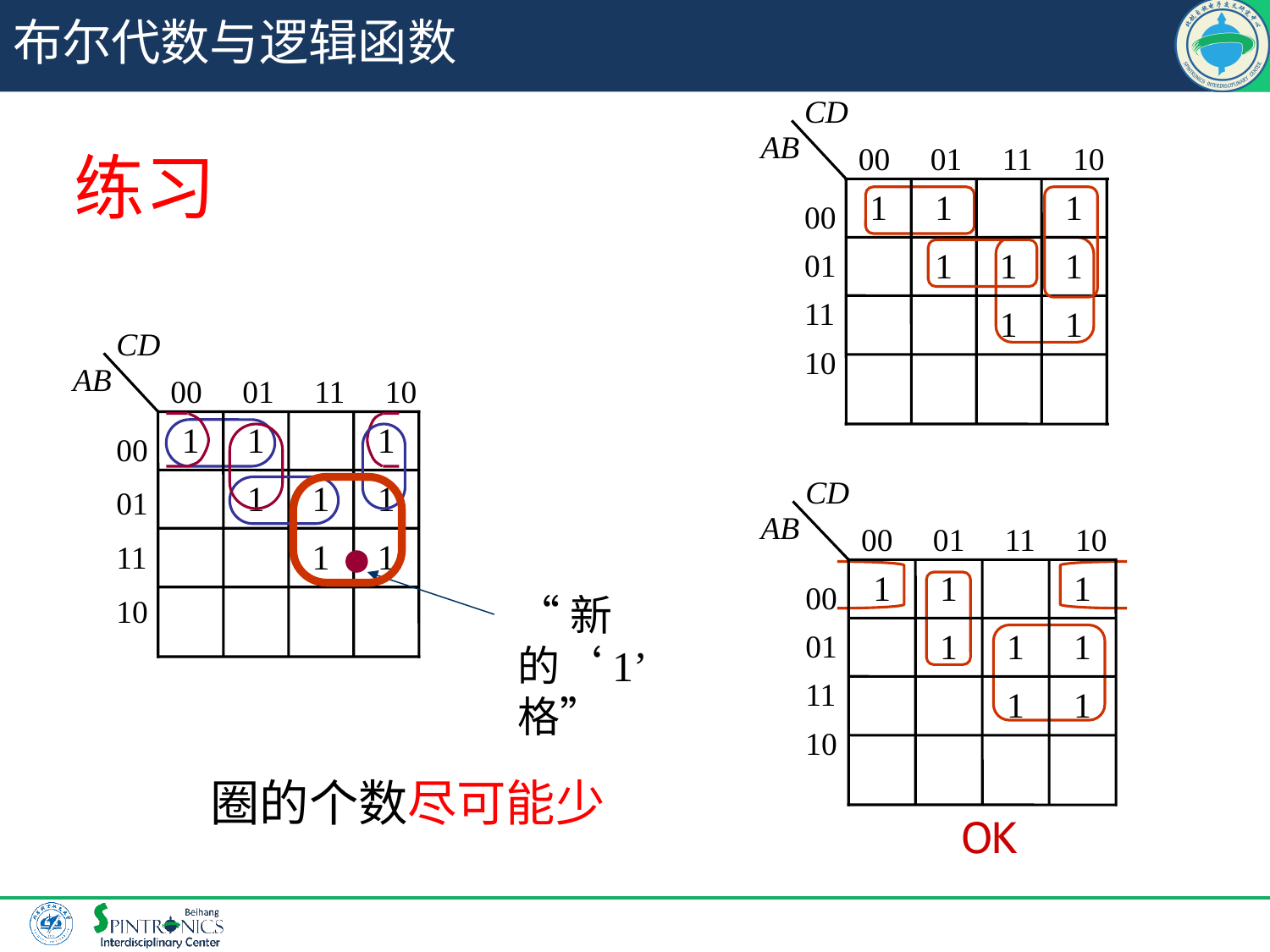

# 布尔代数与逻辑函数
CD
AB

00     01     11     10
1

1

1

00
01
11
10

1
1
1

1
1

练习
CD
AB

00     01     11     10
1

1

1

00
01
11
10

CD
AB

00     01     11     10
1

1

1

00
01
11
10

1
1
1

1
1

1
1
1

1
1

“新的‘1’格”

圈的个数尽可能少
OK
87